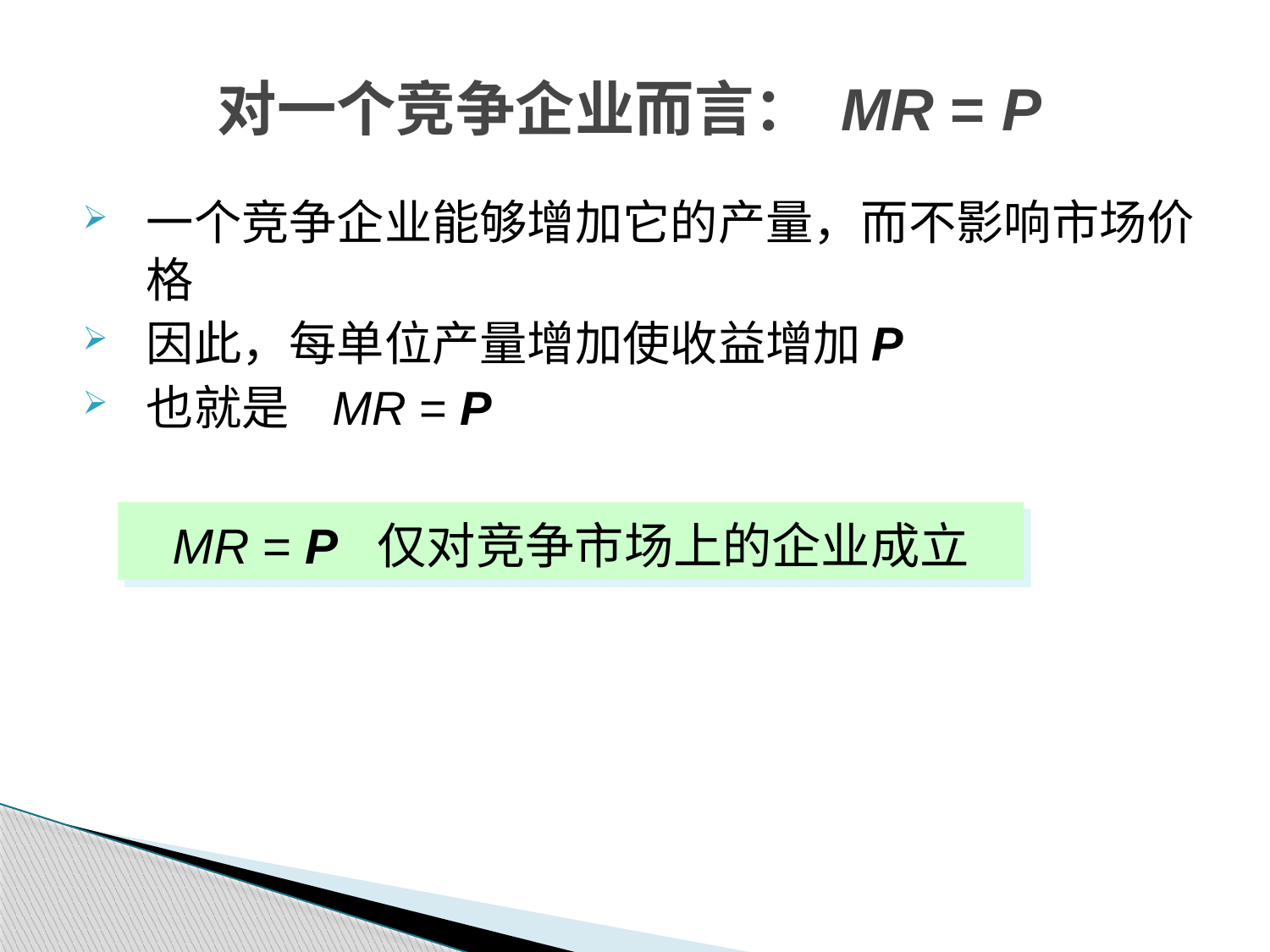

对一个竞争企业而言： MR = P
一个竞争企业能够增加它的产量，而不影响市场价格
因此，每单位产量增加使收益增加P
也就是   MR = P
MR = P  仅对竞争市场上的企业成立